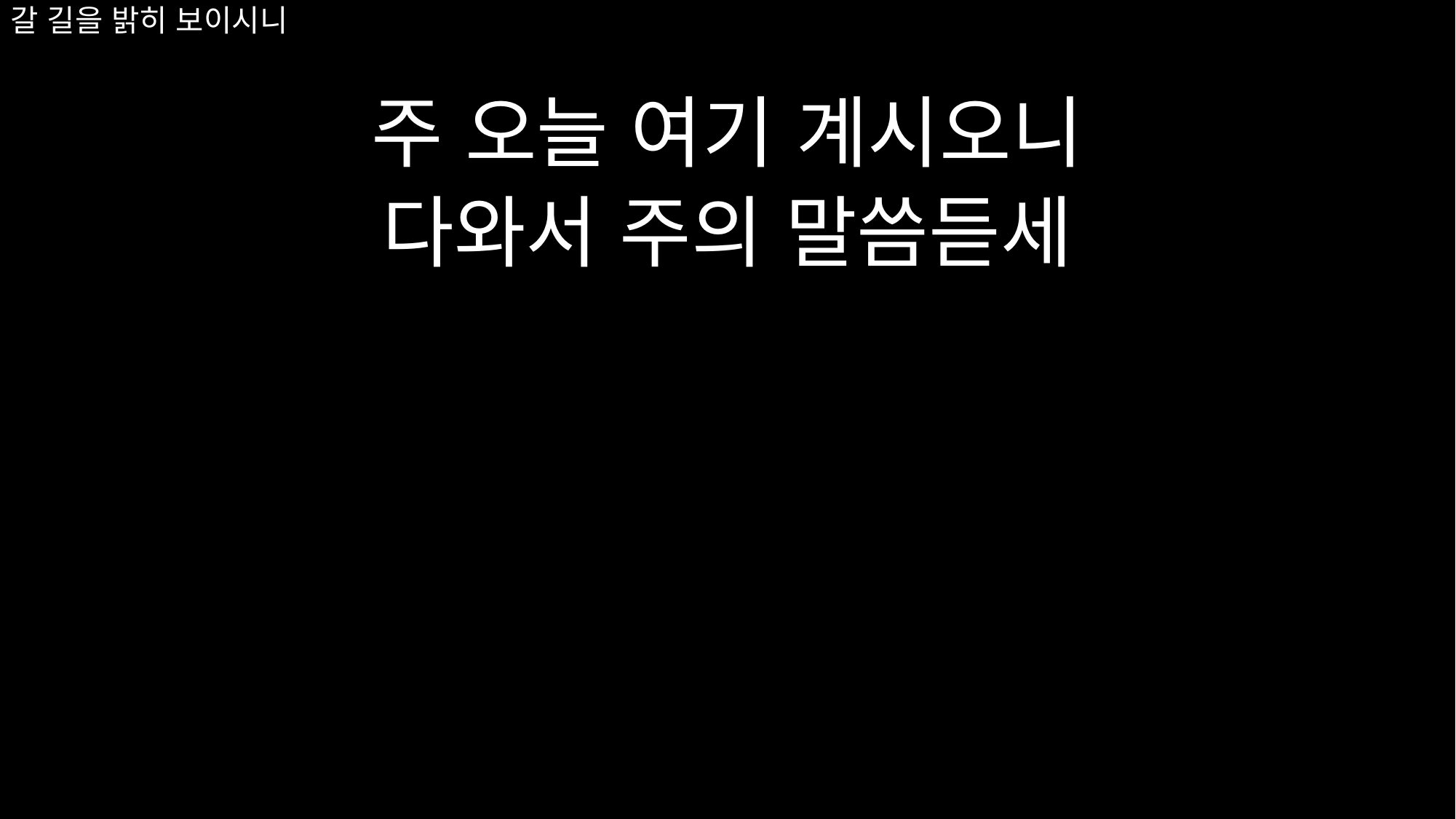

# 갈 길을 밝히 보이시니
주 오늘 여기 계시오니
다와서 주의 말씀듣세